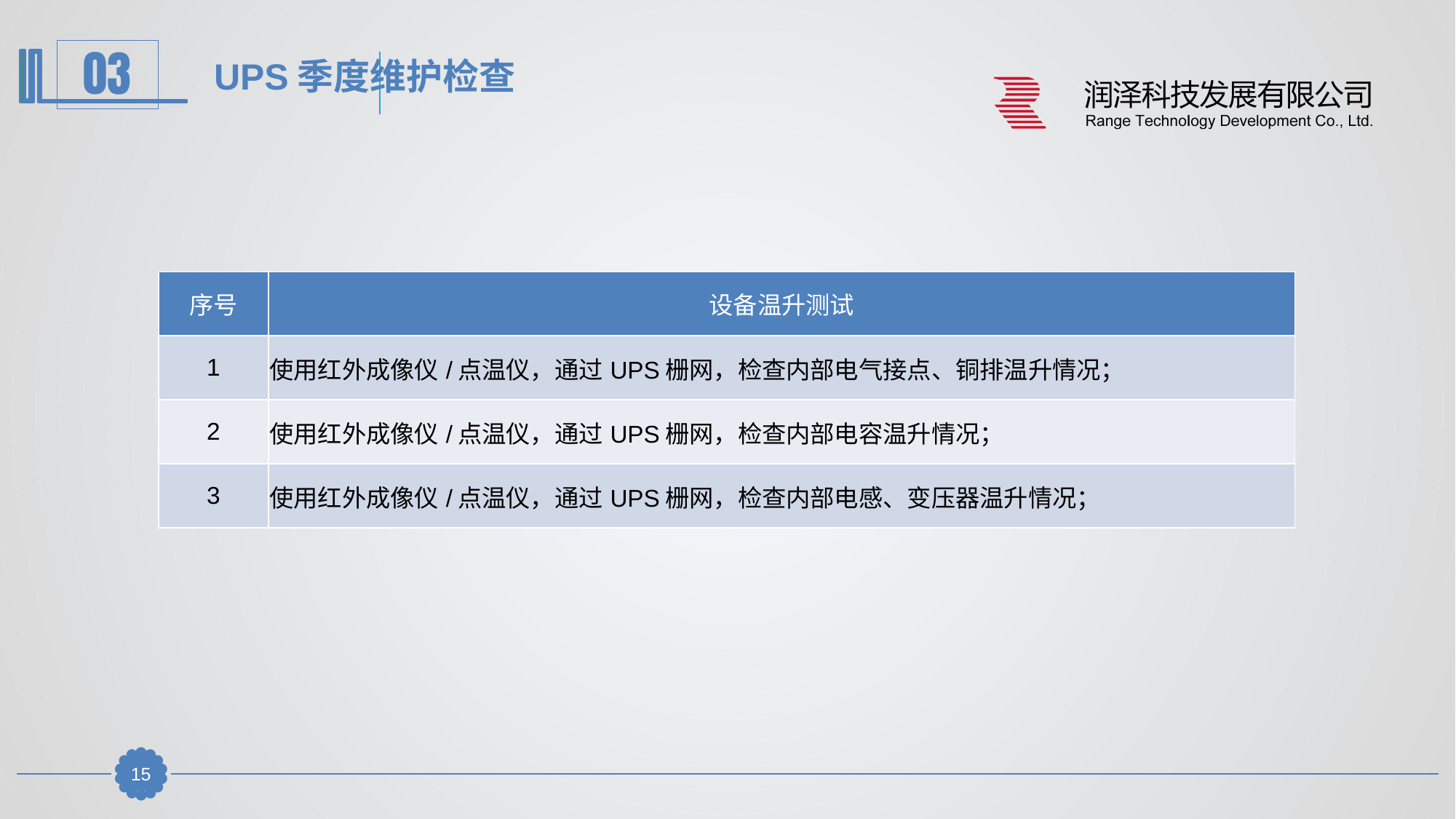

UPS季度维护检查
| 序号 | 设备温升测试 |
| --- | --- |
| 1 | 使用红外成像仪/点温仪，通过UPS栅网，检查内部电气接点、铜排温升情况； |
| 2 | 使用红外成像仪/点温仪，通过UPS栅网，检查内部电容温升情况； |
| 3 | 使用红外成像仪/点温仪，通过UPS栅网，检查内部电感、变压器温升情况； |
15